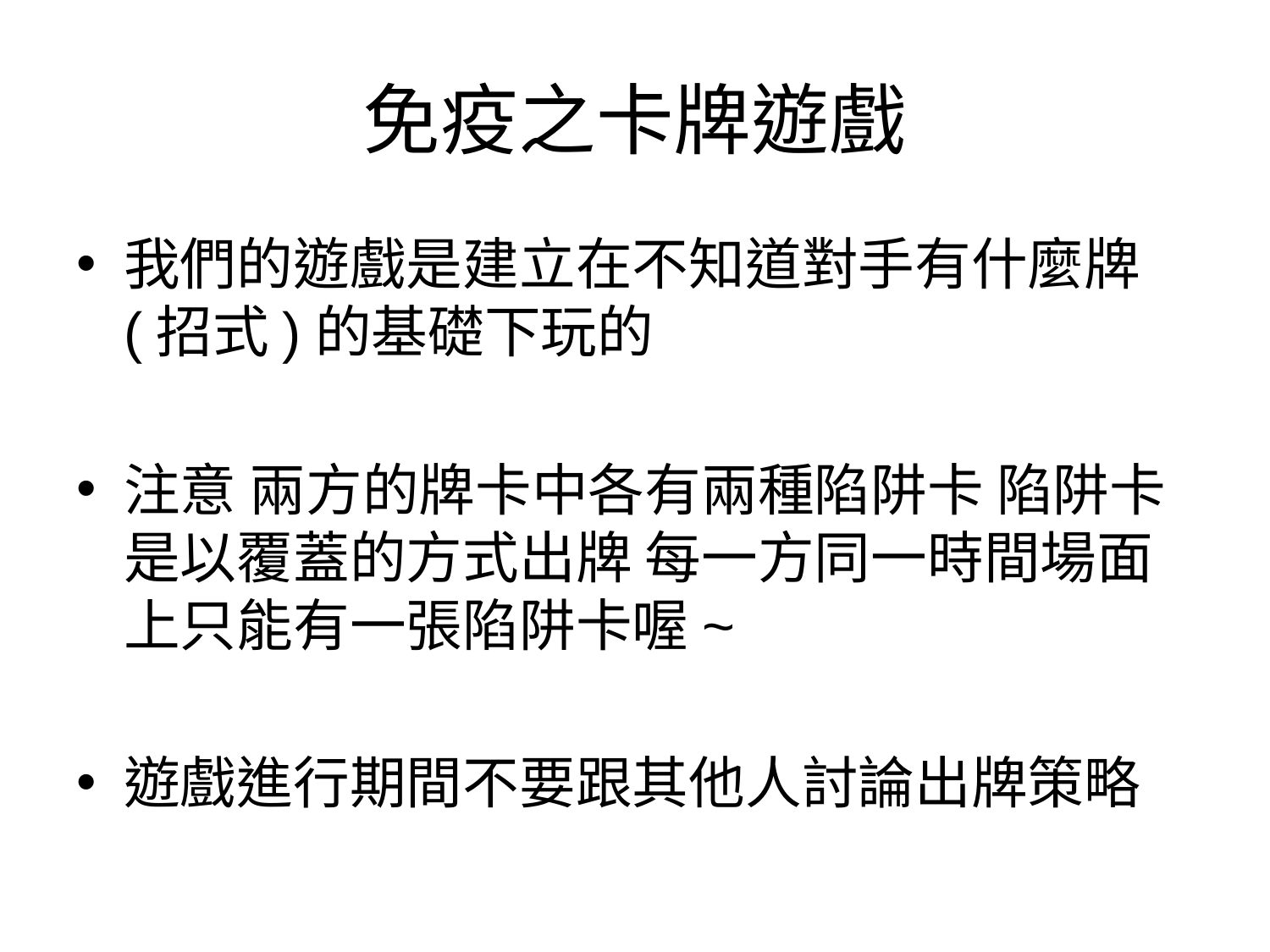

# 免疫之卡牌遊戲
我們的遊戲是建立在不知道對手有什麼牌(招式)的基礎下玩的

注意 兩方的牌卡中各有兩種陷阱卡 陷阱卡是以覆蓋的方式出牌 每一方同一時間場面上只能有一張陷阱卡喔~

遊戲進行期間不要跟其他人討論出牌策略